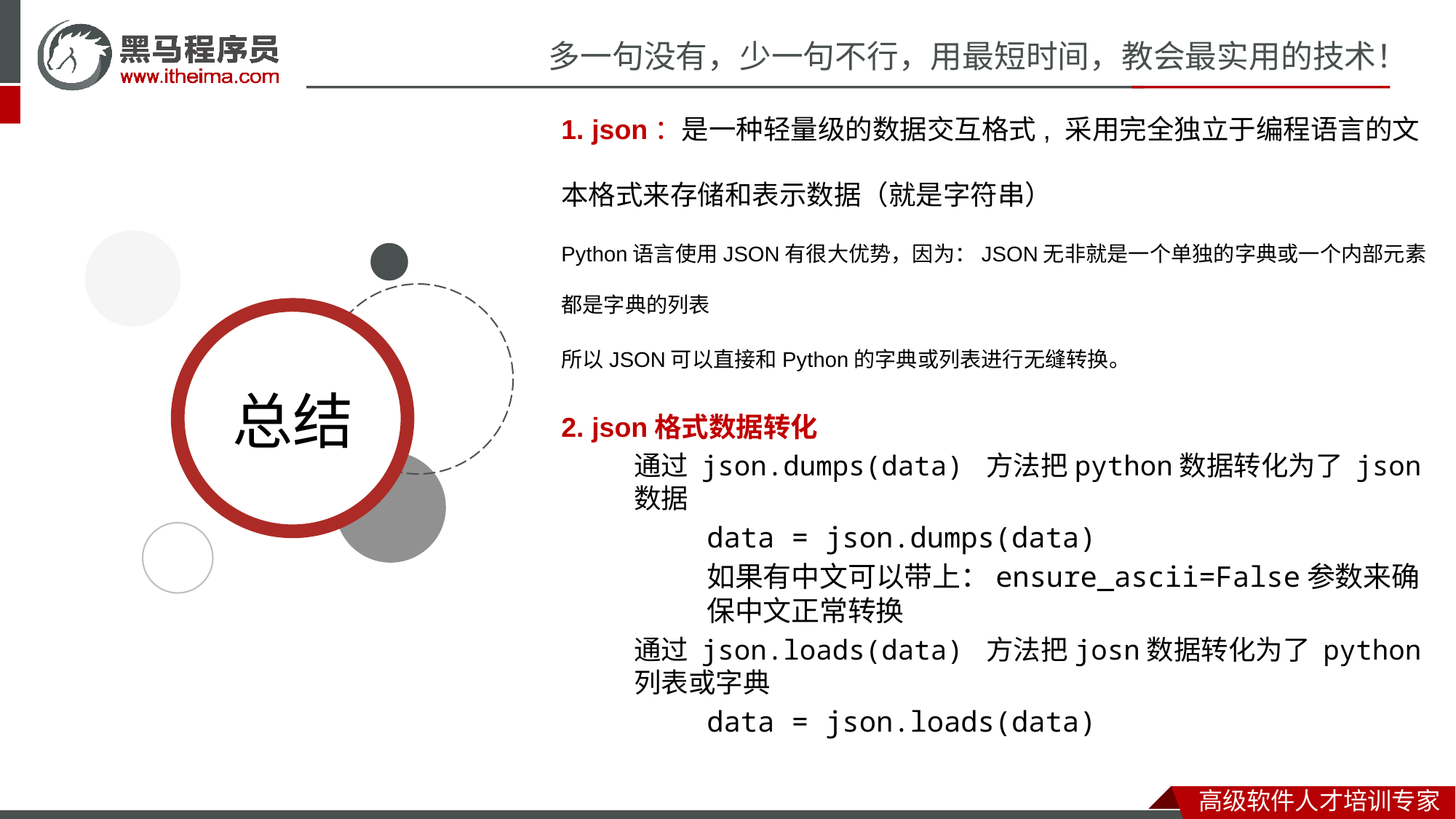

1. json：是一种轻量级的数据交互格式, 采用完全独立于编程语言的文本格式来存储和表示数据（就是字符串）
Python语言使用JSON有很大优势，因为：JSON无非就是一个单独的字典或一个内部元素都是字典的列表
所以JSON可以直接和Python的字典或列表进行无缝转换。
2. json格式数据转化
通过 json.dumps(data) 方法把python数据转化为了 json数据
data = json.dumps(data)
如果有中文可以带上：ensure_ascii=False参数来确保中文正常转换
通过 json.loads(data) 方法把josn数据转化为了 python列表或字典
data = json.loads(data)